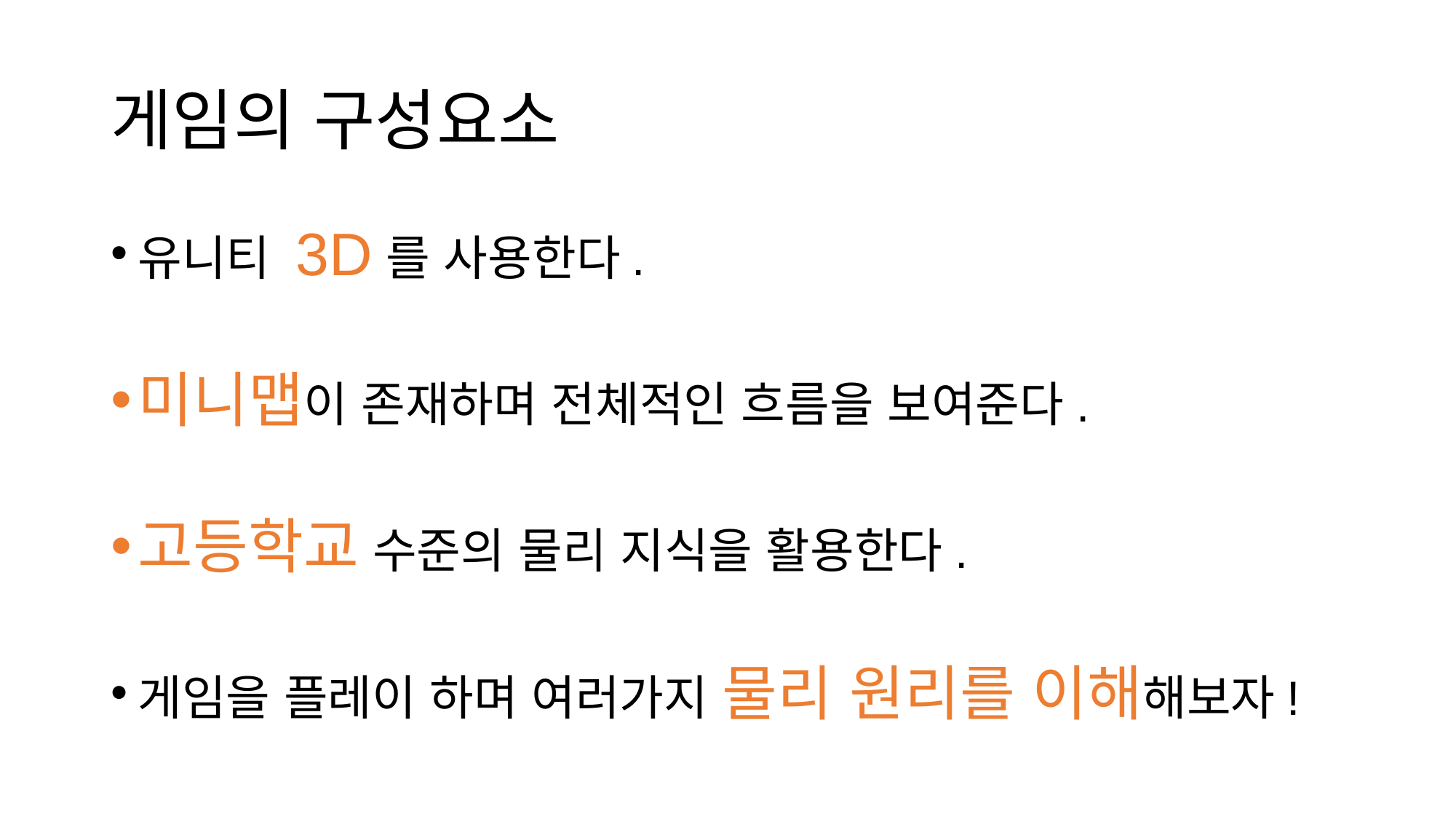

# 게임의 구성요소
유니티 3D를 사용한다.

미니맵이 존재하며 전체적인 흐름을 보여준다.

고등학교 수준의 물리 지식을 활용한다.

게임을 플레이 하며 여러가지 물리 원리를 이해해보자!